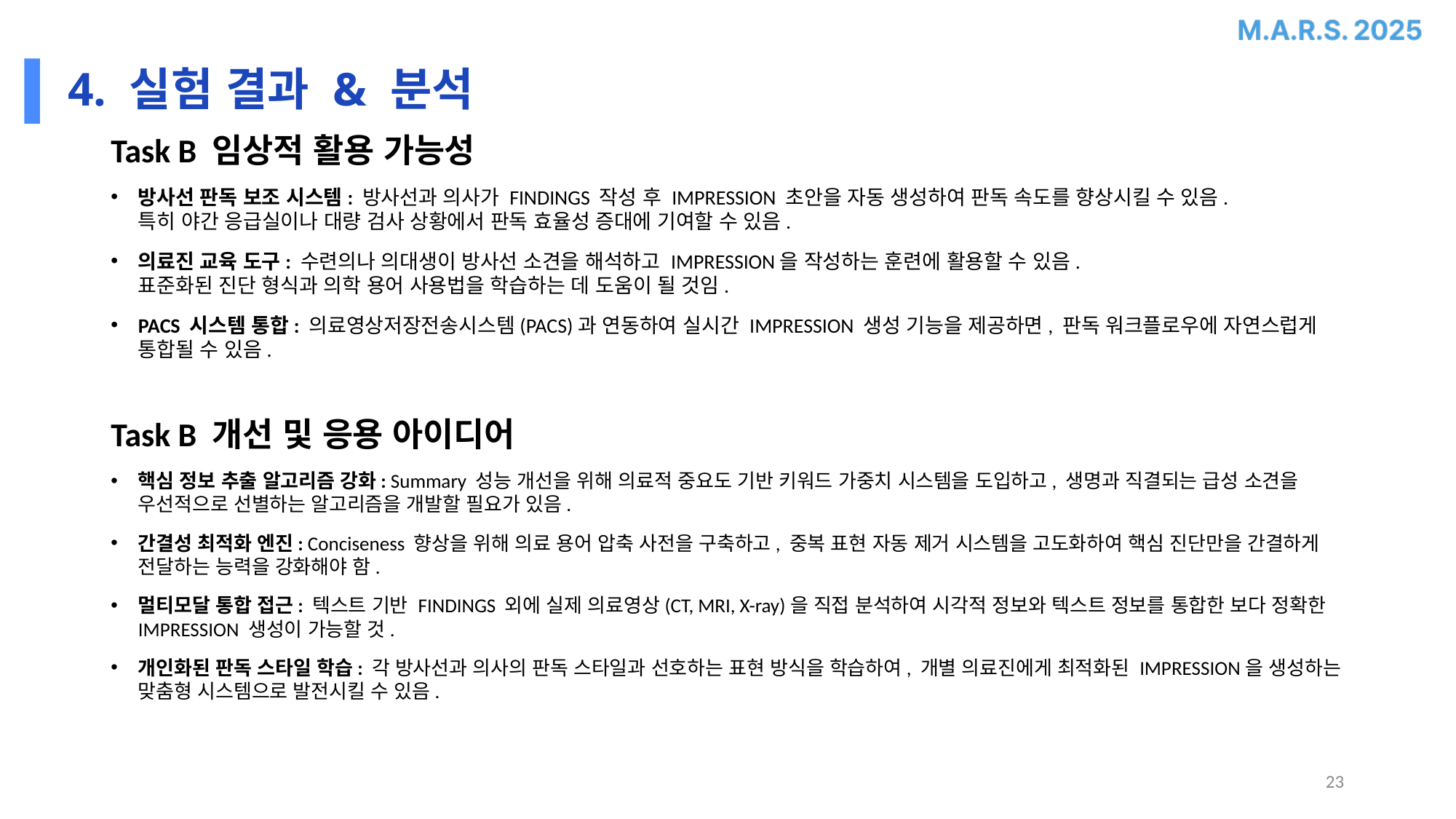

# 4. 실험 결과 & 분석
Task B 임상적 활용 가능성
방사선 판독 보조 시스템: 방사선과 의사가 FINDINGS 작성 후 IMPRESSION 초안을 자동 생성하여 판독 속도를 향상시킬 수 있음.
특히 야간 응급실이나 대량 검사 상황에서 판독 효율성 증대에 기여할 수 있음.
의료진 교육 도구: 수련의나 의대생이 방사선 소견을 해석하고 IMPRESSION을 작성하는 훈련에 활용할 수 있음.
표준화된 진단 형식과 의학 용어 사용법을 학습하는 데 도움이 될 것임.
PACS 시스템 통합: 의료영상저장전송시스템(PACS)과 연동하여 실시간 IMPRESSION 생성 기능을 제공하면, 판독 워크플로우에 자연스럽게 통합될 수 있음.

Task B 개선 및 응용 아이디어
핵심 정보 추출 알고리즘 강화: Summary 성능 개선을 위해 의료적 중요도 기반 키워드 가중치 시스템을 도입하고, 생명과 직결되는 급성 소견을 우선적으로 선별하는 알고리즘을 개발할 필요가 있음.
간결성 최적화 엔진: Conciseness 향상을 위해 의료 용어 압축 사전을 구축하고, 중복 표현 자동 제거 시스템을 고도화하여 핵심 진단만을 간결하게 전달하는 능력을 강화해야 함.
멀티모달 통합 접근: 텍스트 기반 FINDINGS 외에 실제 의료영상(CT, MRI, X-ray)을 직접 분석하여 시각적 정보와 텍스트 정보를 통합한 보다 정확한 IMPRESSION 생성이 가능할 것.
개인화된 판독 스타일 학습: 각 방사선과 의사의 판독 스타일과 선호하는 표현 방식을 학습하여, 개별 의료진에게 최적화된 IMPRESSION을 생성하는 맞춤형 시스템으로 발전시킬 수 있음.
23